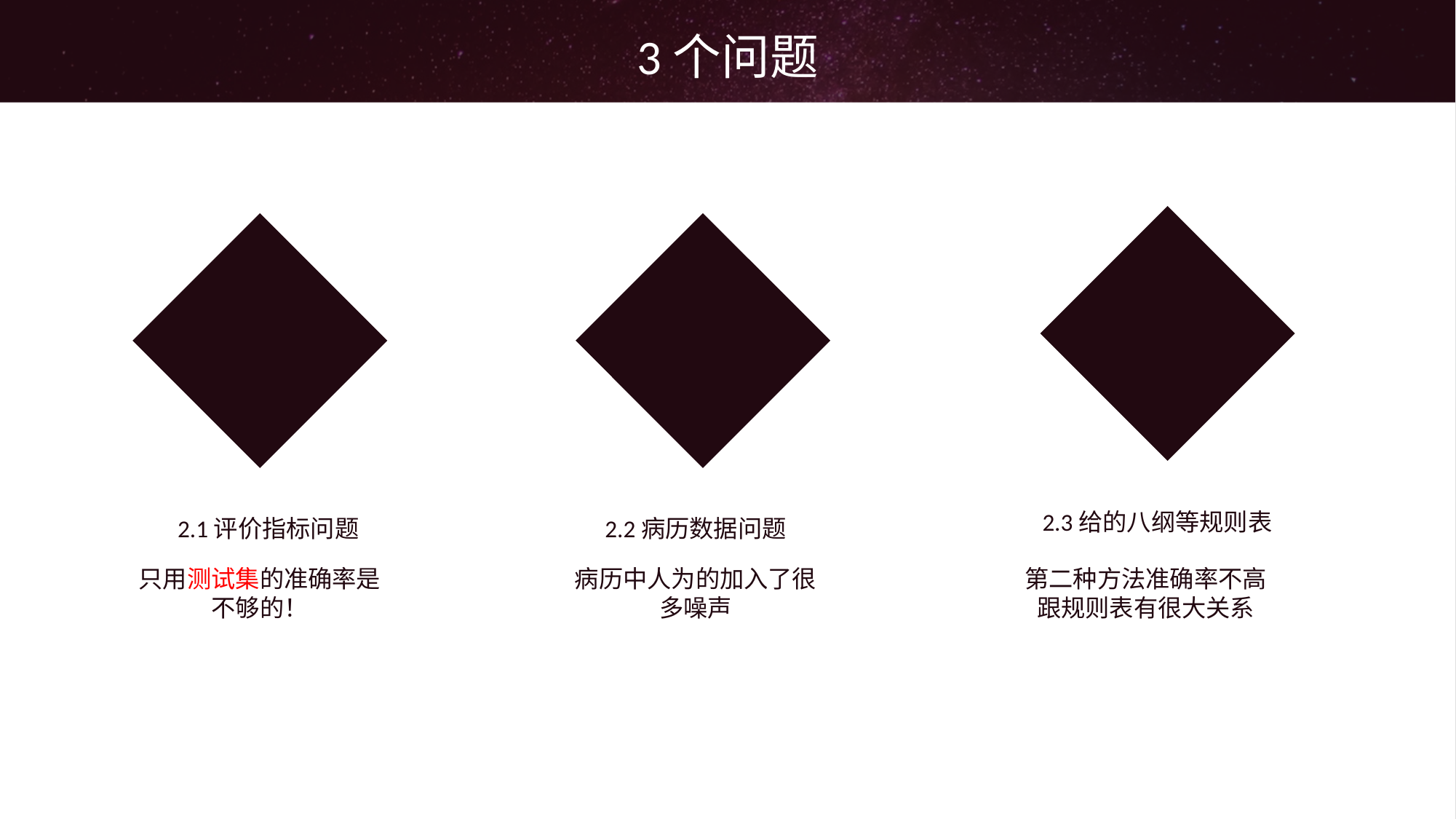

3个问题

2.3给的八纲等规则表
第二种方法准确率不高跟规则表有很大关系
2.1评价指标问题
只用测试集的准确率是不够的！
2.2病历数据问题
病历中人为的加入了很多噪声